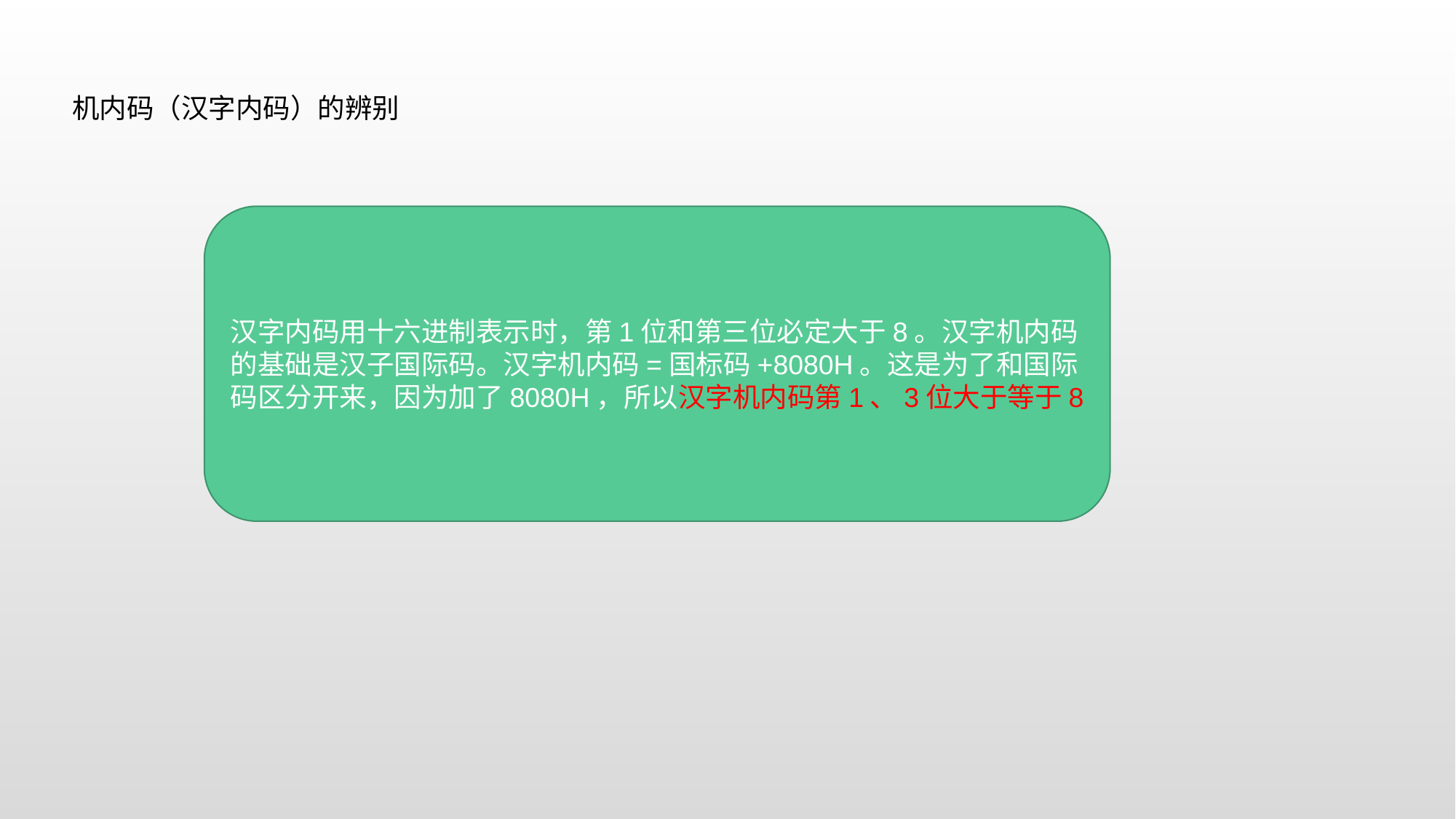

机内码（汉字内码）的辨别
汉字内码用十六进制表示时，第1位和第三位必定大于8。汉字机内码的基础是汉子国际码。汉字机内码=国标码+8080H。这是为了和国际码区分开来，因为加了8080H，所以汉字机内码第1、3位大于等于8